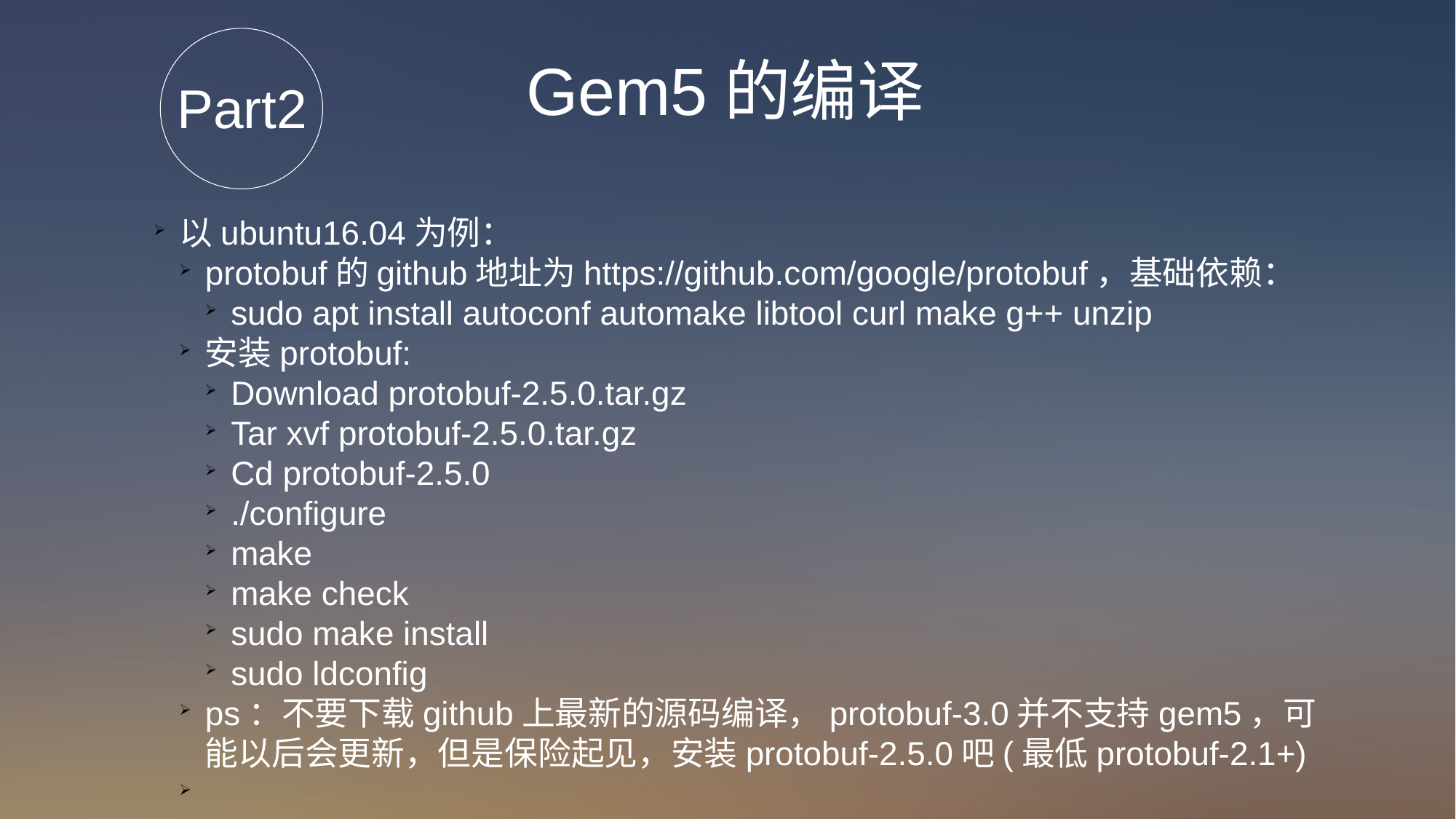

Gem5的编译
Part2
以ubuntu16.04为例：
protobuf的github地址为https://github.com/google/protobuf，基础依赖：
sudo apt install autoconf automake libtool curl make g++ unzip
安装protobuf:
Download protobuf-2.5.0.tar.gz
Tar xvf protobuf-2.5.0.tar.gz
Cd protobuf-2.5.0
./configure
make
make check
sudo make install
sudo ldconfig
ps：不要下载github上最新的源码编译，protobuf-3.0并不支持gem5，可能以后会更新，但是保险起见，安装protobuf-2.5.0吧(最低protobuf-2.1+)